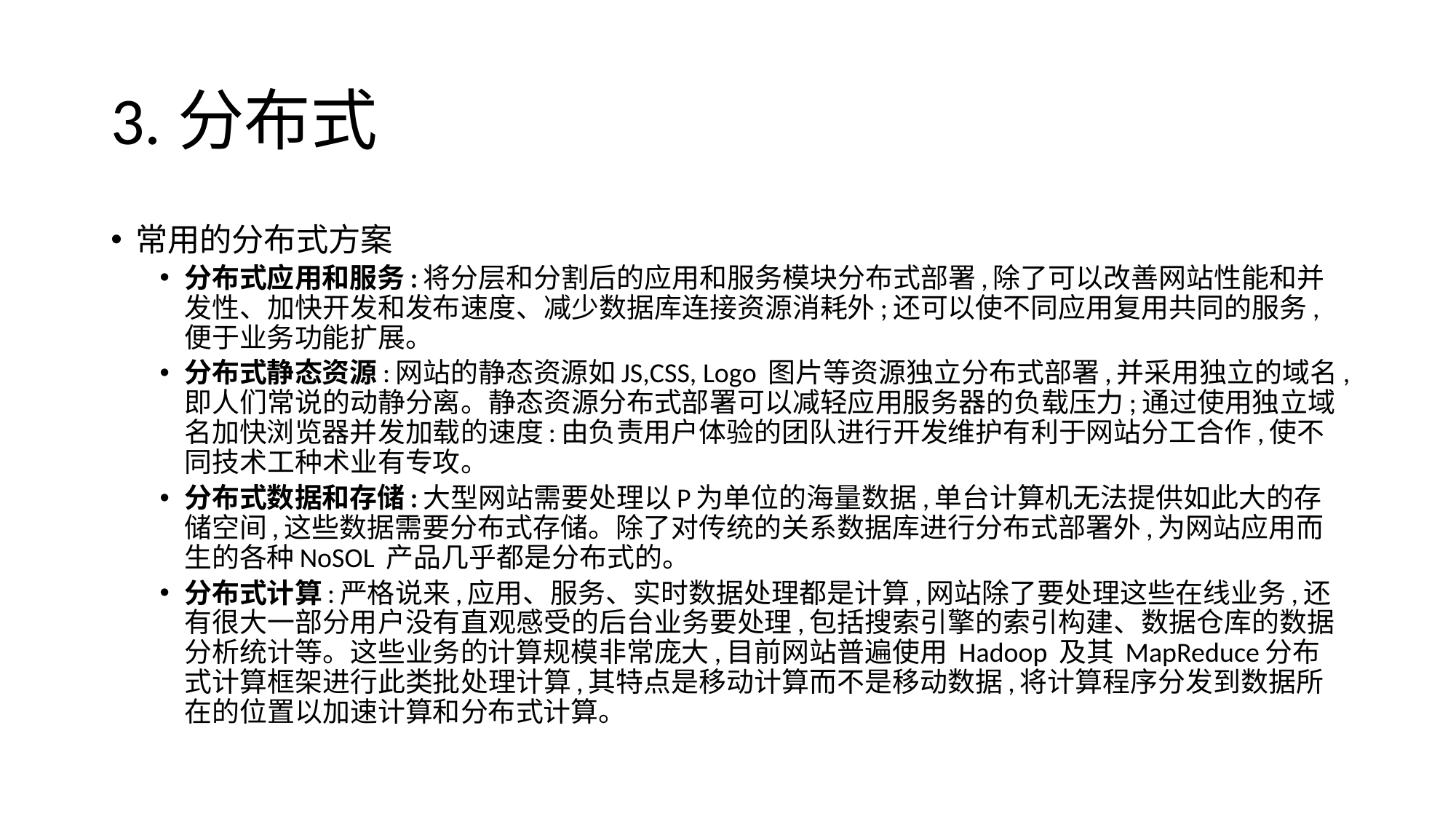

# 3.分布式
常用的分布式方案
分布式应用和服务:将分层和分割后的应用和服务模块分布式部署,除了可以改善网站性能和并发性、加快开发和发布速度、减少数据库连接资源消耗外;还可以使不同应用复用共同的服务,便于业务功能扩展。
分布式静态资源:网站的静态资源如JS,CSS, Logo 图片等资源独立分布式部署,并采用独立的域名,即人们常说的动静分离。静态资源分布式部署可以减轻应用服务器的负载压力;通过使用独立域名加快浏览器并发加载的速度:由负责用户体验的团队进行开发维护有利于网站分工合作,使不同技术工种术业有专攻。
分布式数据和存储:大型网站需要处理以P为单位的海量数据,单台计算机无法提供如此大的存储空间,这些数据需要分布式存储。除了对传统的关系数据库进行分布式部署外,为网站应用而生的各种NoSOL 产品几乎都是分布式的。
分布式计算:严格说来,应用、服务、实时数据处理都是计算,网站除了要处理这些在线业务,还有很大一部分用户没有直观感受的后台业务要处理,包括搜索引擎的索引构建、数据仓库的数据分析统计等。这些业务的计算规模非常庞大,目前网站普遍使用 Hadoop 及其 MapReduce分布式计算框架进行此类批处理计算,其特点是移动计算而不是移动数据,将计算程序分发到数据所在的位置以加速计算和分布式计算。